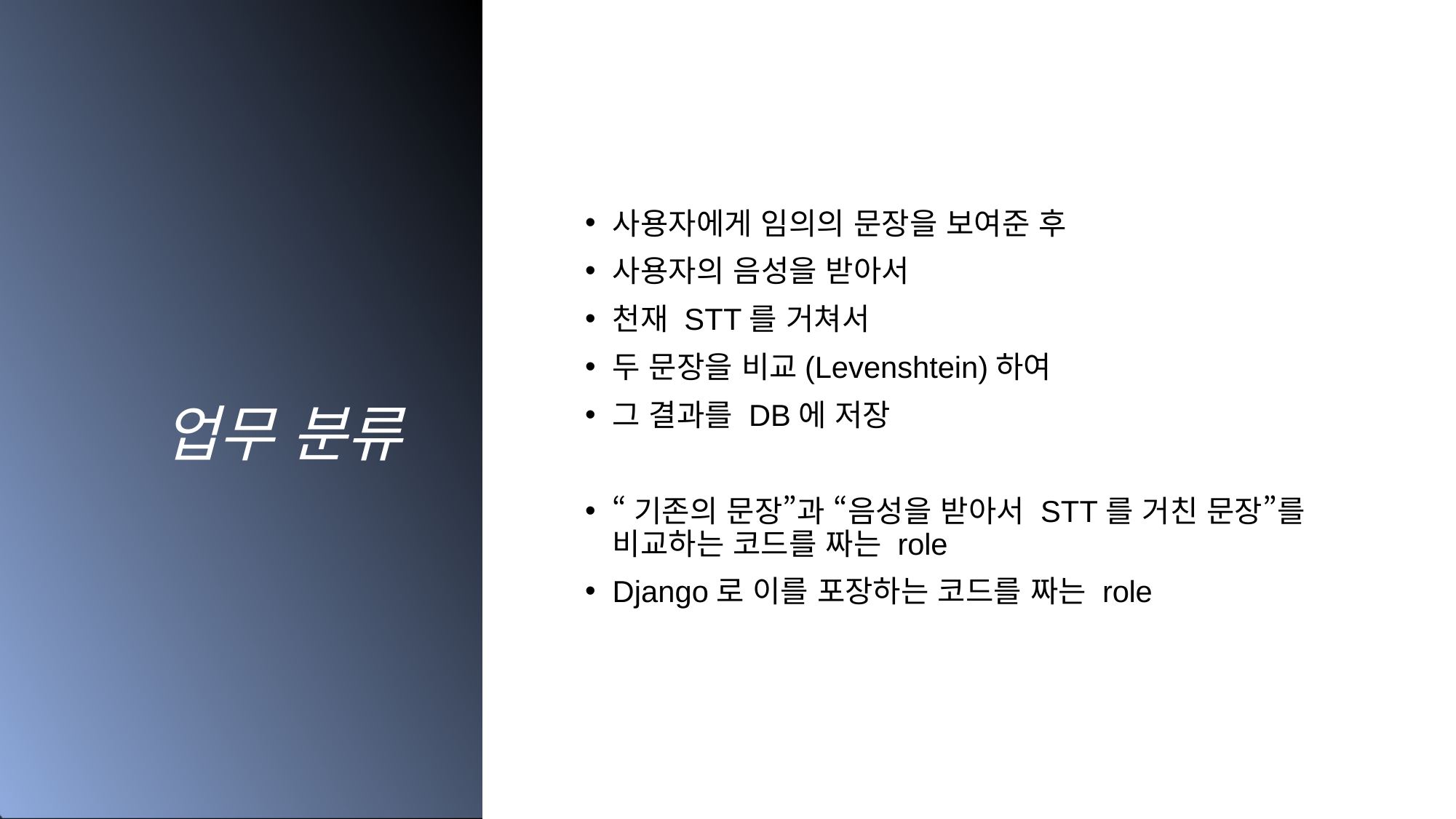

사용자에게 임의의 문장을 보여준 후
사용자의 음성을 받아서
천재 STT를 거쳐서
두 문장을 비교(Levenshtein)하여
그 결과를 DB에 저장
업무 분류
“기존의 문장”과 “음성을 받아서 STT를 거친 문장”를  비교하는 코드를 짜는 role
Django로 이를 포장하는 코드를 짜는 role